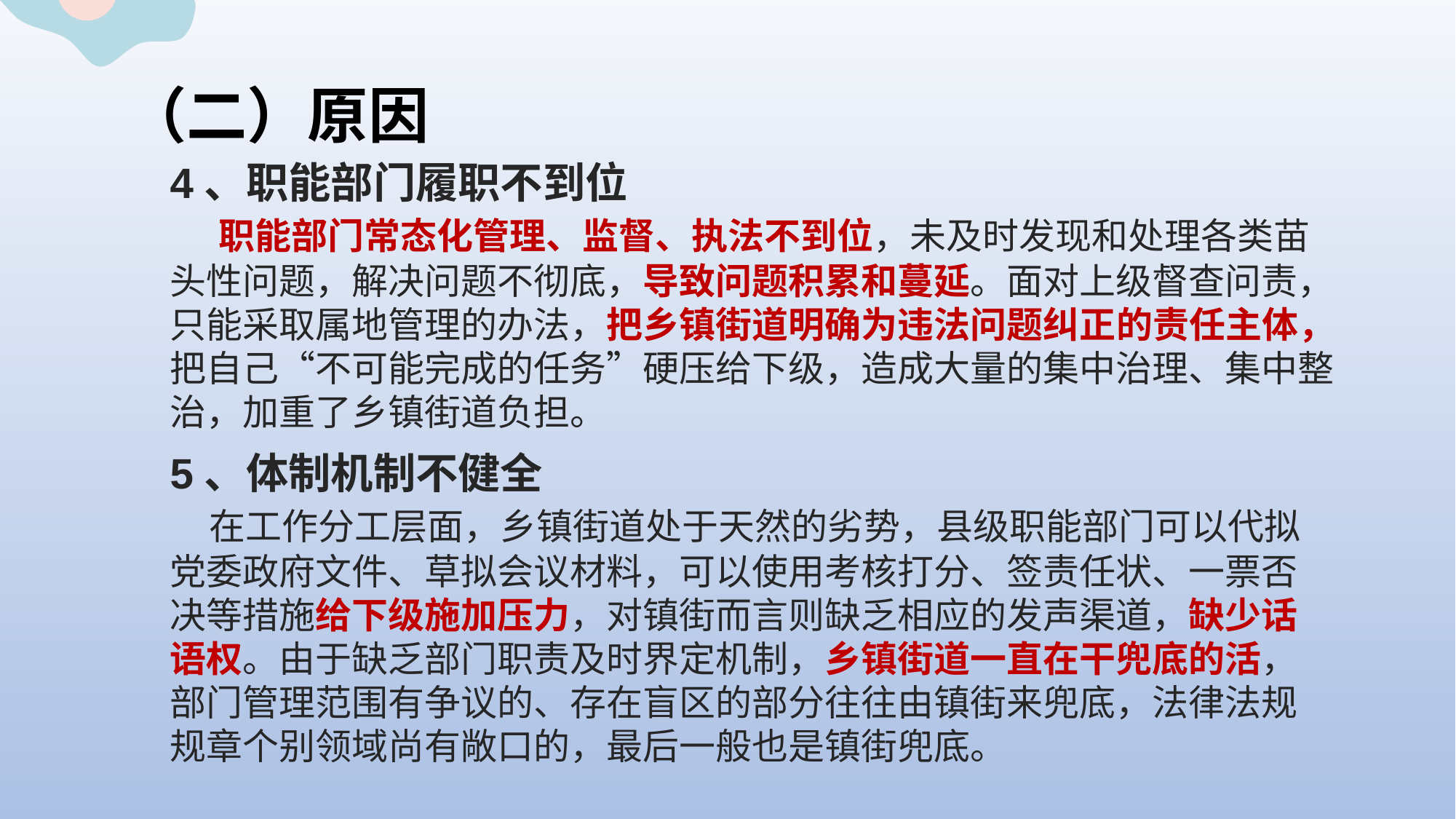

# （二）原因
4、职能部门履职不到位
    职能部门常态化管理、监督、执法不到位，未及时发现和处理各类苗头性问题，解决问题不彻底，导致问题积累和蔓延。面对上级督查问责，只能采取属地管理的办法，把乡镇街道明确为违法问题纠正的责任主体，把自己“不可能完成的任务”硬压给下级，造成大量的集中治理、集中整治，加重了乡镇街道负担。
5、体制机制不健全
   在工作分工层面，乡镇街道处于天然的劣势，县级职能部门可以代拟党委政府文件、草拟会议材料，可以使用考核打分、签责任状、一票否决等措施给下级施加压力，对镇街而言则缺乏相应的发声渠道，缺少话语权。由于缺乏部门职责及时界定机制，乡镇街道一直在干兜底的活，部门管理范围有争议的、存在盲区的部分往往由镇街来兜底，法律法规规章个别领域尚有敞口的，最后一般也是镇街兜底。